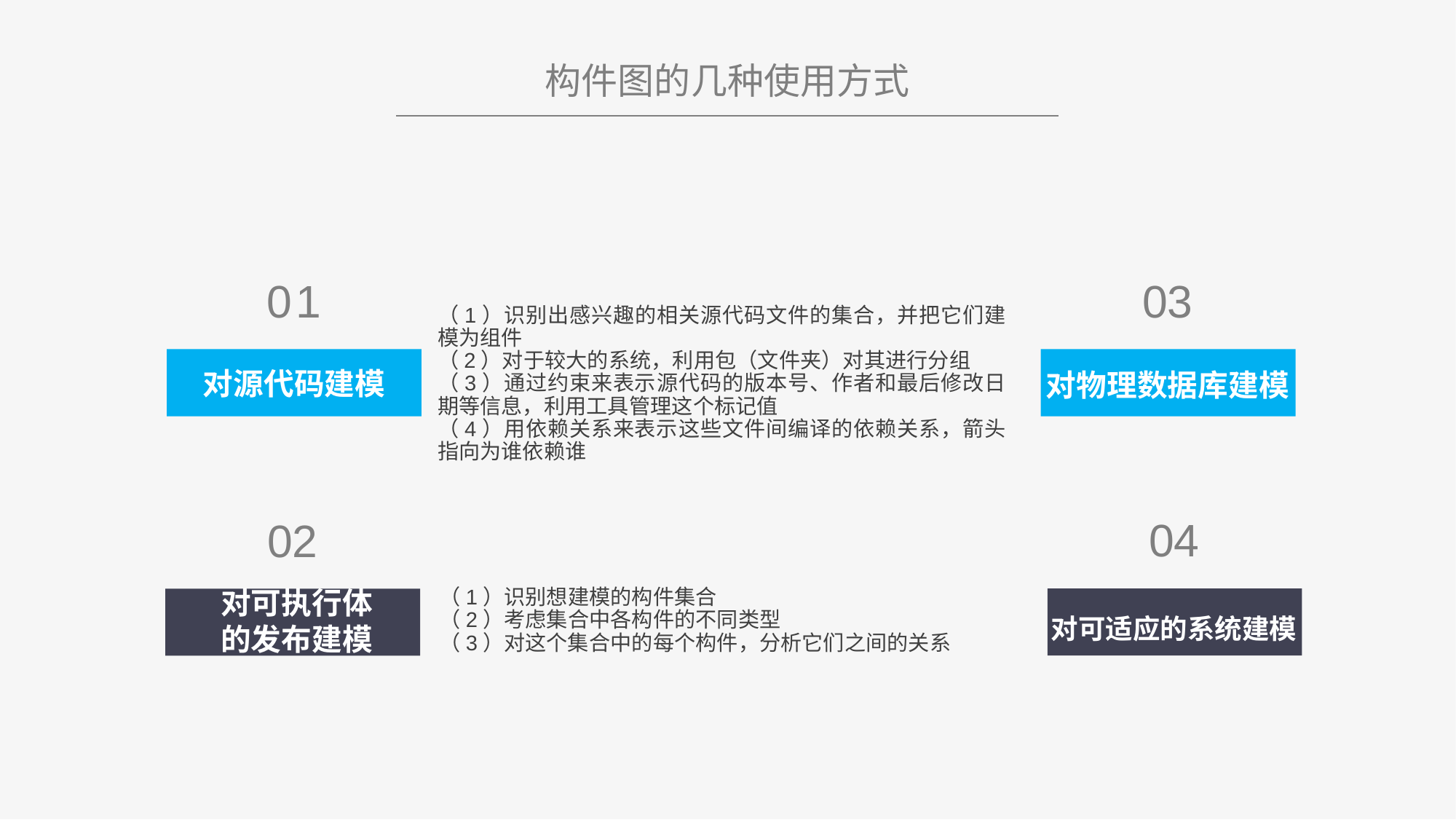

构件图的几种使用方式

01
03
（1）识别出感兴趣的相关源代码文件的集合，并把它们建模为组件
（2）对于较大的系统，利用包（文件夹）对其进行分组
（3）通过约束来表示源代码的版本号、作者和最后修改日期等信息，利用工具管理这个标记值
（4）用依赖关系来表示这些文件间编译的依赖关系，箭头指向为谁依赖谁

04
02

（1）识别想建模的构件集合
（2）考虑集合中各构件的不同类型
（3）对这个集合中的每个构件，分析它们之间的关系

对源代码建模
对物理数据库建模

对可执行体的发布建模
对可适应的系统建模